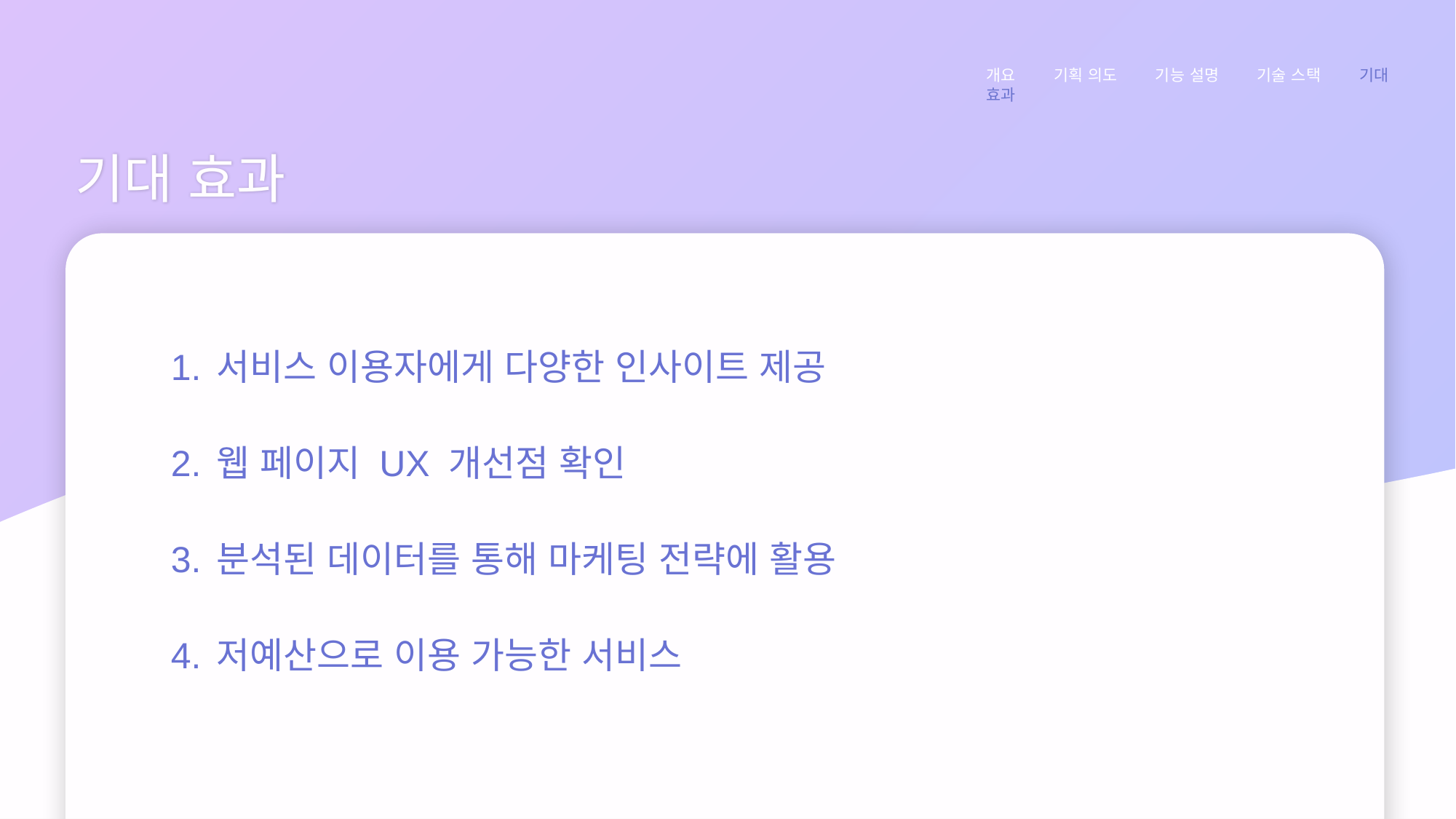

개요        기획 의도        기능 설명        기술 스택        기대 효과
기대 효과

서비스 이용자에게 다양한 인사이트 제공

웹 페이지 UX 개선점 확인

분석된 데이터를 통해 마케팅 전략에 활용

저예산으로 이용 가능한 서비스